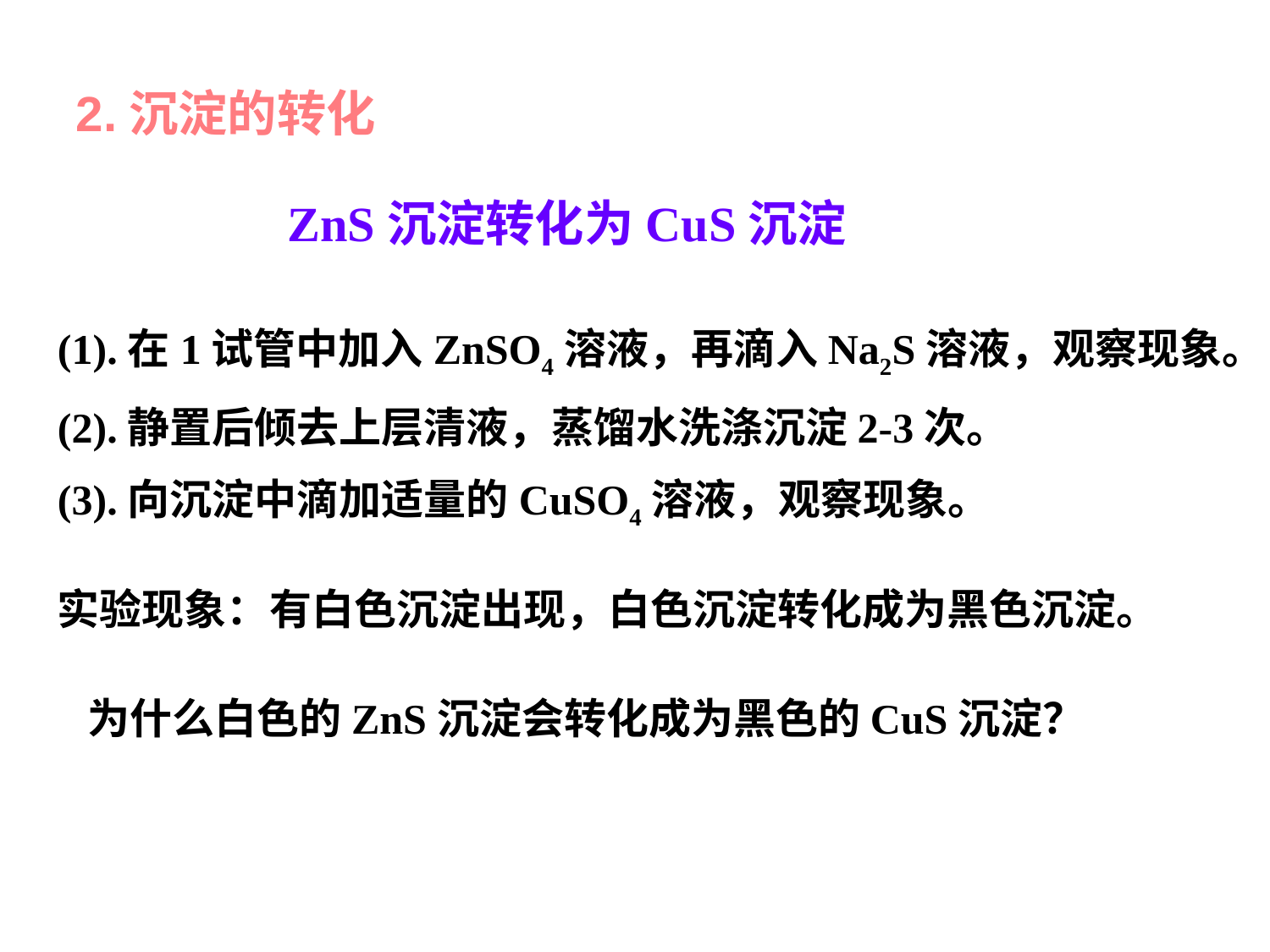

2.沉淀的转化
ZnS沉淀转化为CuS沉淀
(1).在1试管中加入ZnSO4溶液，再滴入Na2S溶液，观察现象。
(2).静置后倾去上层清液，蒸馏水洗涤沉淀2-3次。
(3).向沉淀中滴加适量的CuSO4溶液，观察现象。
实验现象：有白色沉淀出现，白色沉淀转化成为黑色沉淀。
为什么白色的ZnS沉淀会转化成为黑色的CuS沉淀？